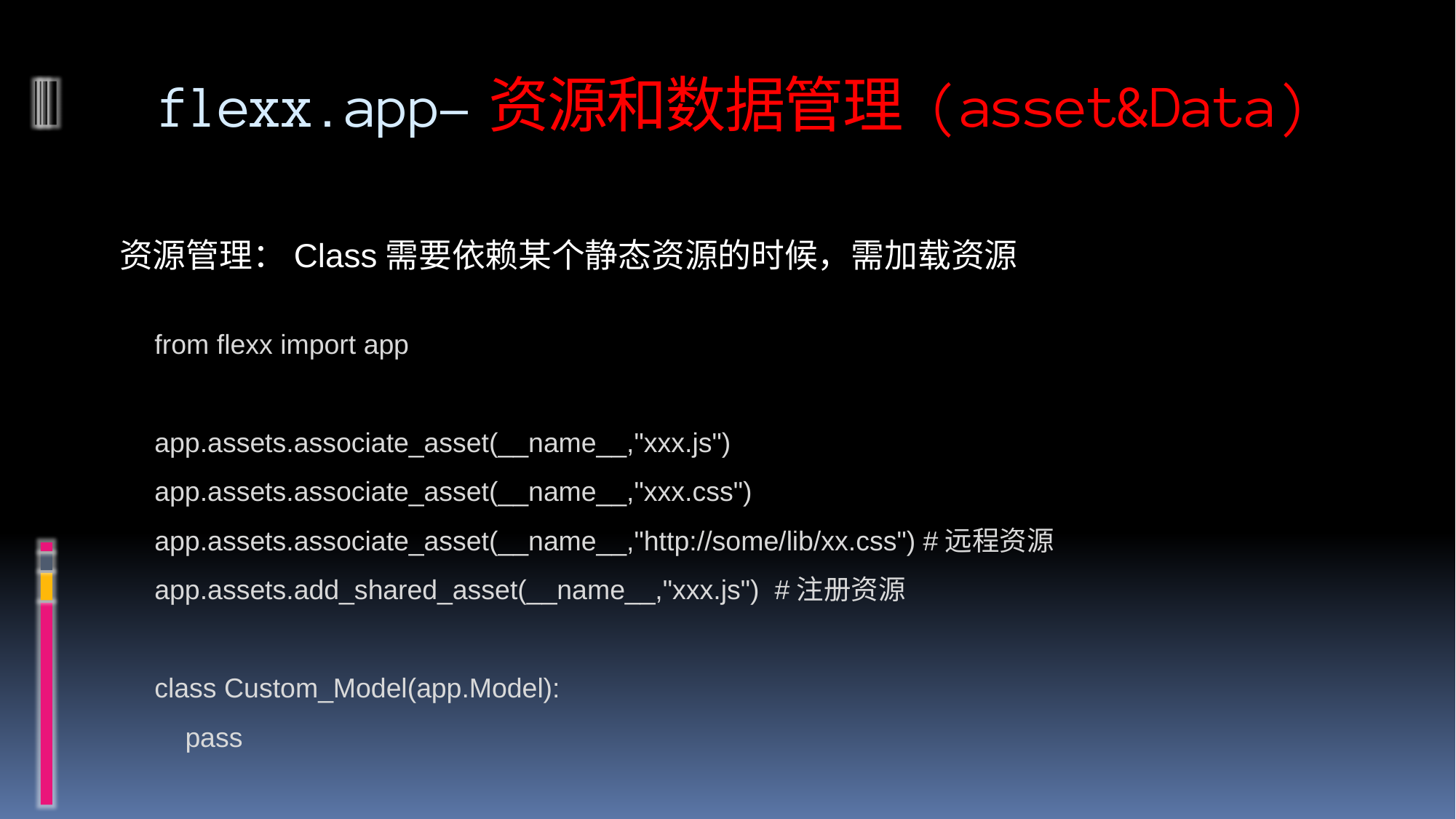

# flexx.app-资源和数据管理 (asset&Data)
资源管理：Class需要依赖某个静态资源的时候，需加载资源

from flexx import app

app.assets.associate_asset(__name__,"xxx.js")
app.assets.associate_asset(__name__,"xxx.css")
app.assets.associate_asset(__name__,"http://some/lib/xx.css") #远程资源
app.assets.add_shared_asset(__name__,"xxx.js")  #注册资源

class Custom_Model(app.Model):
    pass